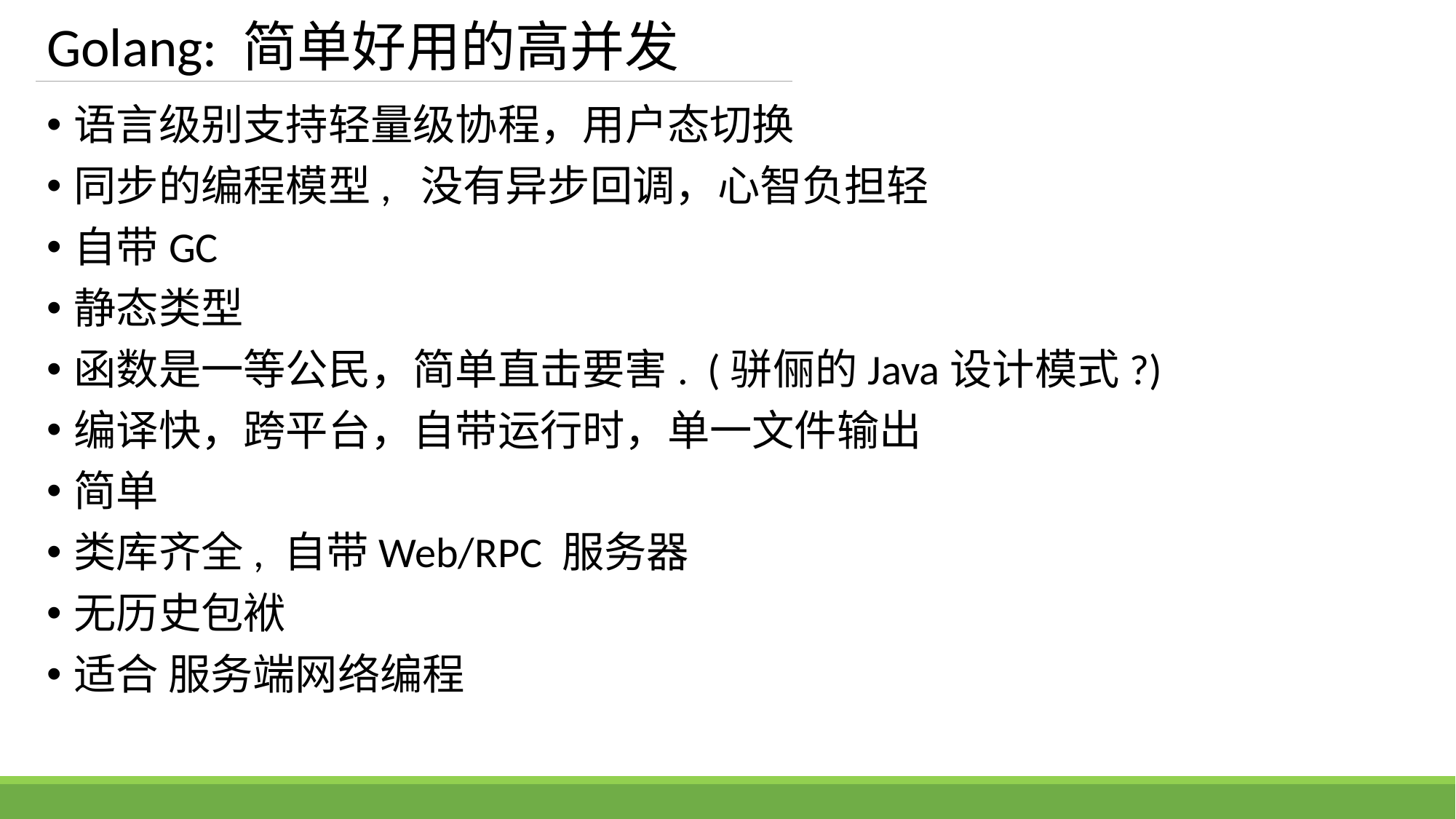

# Golang: 简单好用的高并发
语言级别支持轻量级协程，用户态切换
同步的编程模型,  没有异步回调，心智负担轻
自带GC
静态类型
函数是一等公民，简单直击要害.  (骈俪的Java设计模式?)
编译快，跨平台，自带运行时，单一文件输出
简单
类库齐全, 自带Web/RPC 服务器
无历史包袱
适合 服务端网络编程